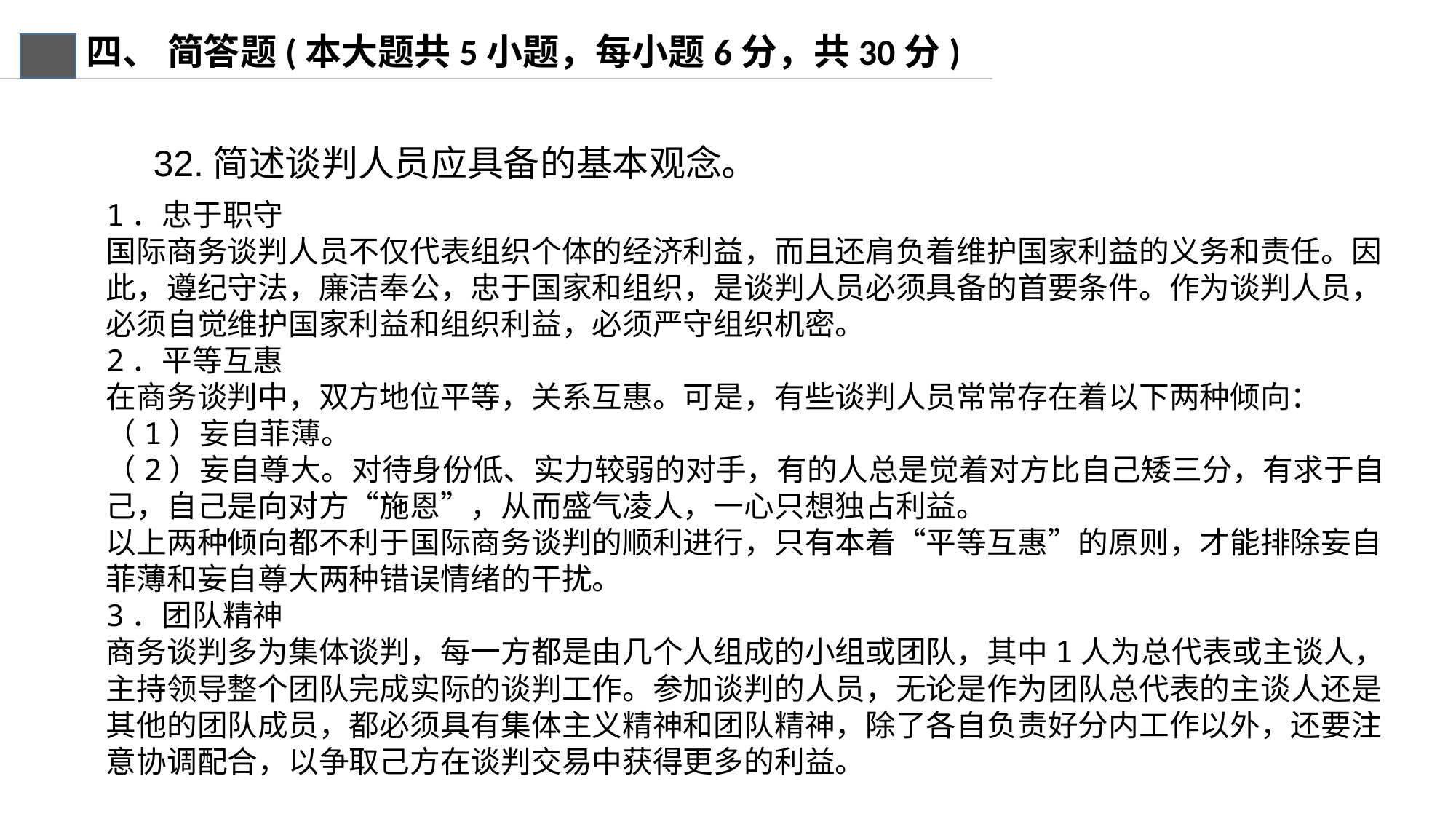

四、 简答题(本大题共5小题，每小题6分，共30分)

32.简述谈判人员应具备的基本观念。
1．忠于职守
国际商务谈判人员不仅代表组织个体的经济利益，而且还肩负着维护国家利益的义务和责任。因此，遵纪守法，廉洁奉公，忠于国家和组织，是谈判人员必须具备的首要条件。作为谈判人员，必须自觉维护国家利益和组织利益，必须严守组织机密。
2．平等互惠
在商务谈判中，双方地位平等，关系互惠。可是，有些谈判人员常常存在着以下两种倾向：
（1）妄自菲薄。
（2）妄自尊大。对待身份低、实力较弱的对手，有的人总是觉着对方比自己矮三分，有求于自己，自己是向对方“施恩”，从而盛气凌人，一心只想独占利益。
以上两种倾向都不利于国际商务谈判的顺利进行，只有本着“平等互惠”的原则，才能排除妄自菲薄和妄自尊大两种错误情绪的干扰。
3．团队精神
商务谈判多为集体谈判，每一方都是由几个人组成的小组或团队，其中1人为总代表或主谈人，主持领导整个团队完成实际的谈判工作。参加谈判的人员，无论是作为团队总代表的主谈人还是其他的团队成员，都必须具有集体主义精神和团队精神，除了各自负责好分内工作以外，还要注意协调配合，以争取己方在谈判交易中获得更多的利益。